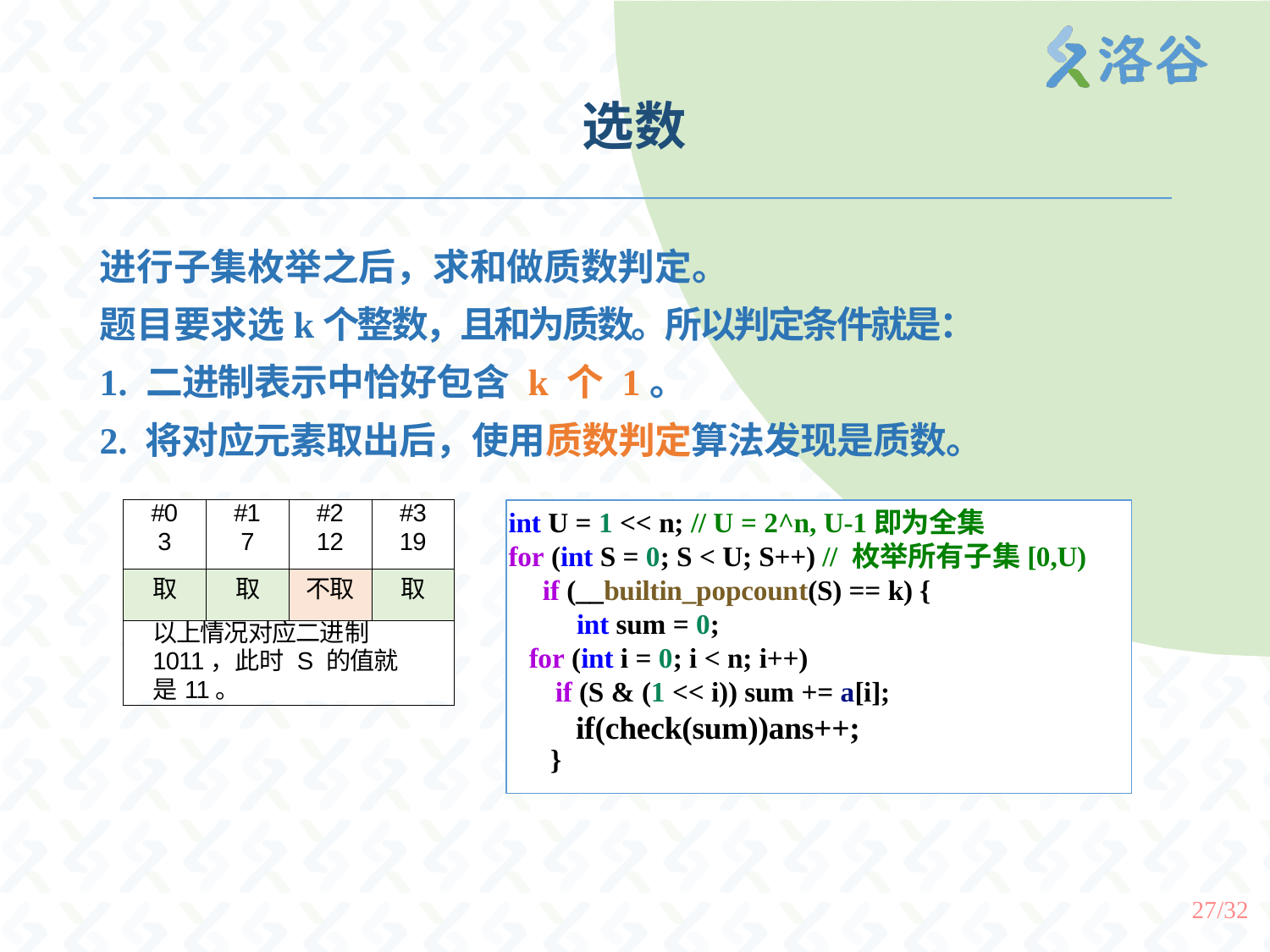

选数

进行子集枚举之后，求和做质数判定。
题目要求选k个整数，且和为质数。所以判定条件就是：
1. 二进制表示中恰好包含 k 个 1。
2. 将对应元素取出后，使用质数判定算法发现是质数。
| #0 3 | #1 7 | #2 12 | #3 19 |
| --- | --- | --- | --- |
| 取 | 取 | 不取 | 取 |
| 以上情况对应二进制 1011，此时 S 的值就 是11。 |  |  |  |

int U = 1 << n; // U = 2^n, U-1即为全集
for (int S = 0; S < U; S++) // 枚举所有子集[0,U)
     if (__builtin_popcount(S) == k) {
          int sum = 0;
   for (int i = 0; i < n; i++)
if (S & (1 << i)) sum += a[i];

      }

if(check(sum))ans++;
27/32